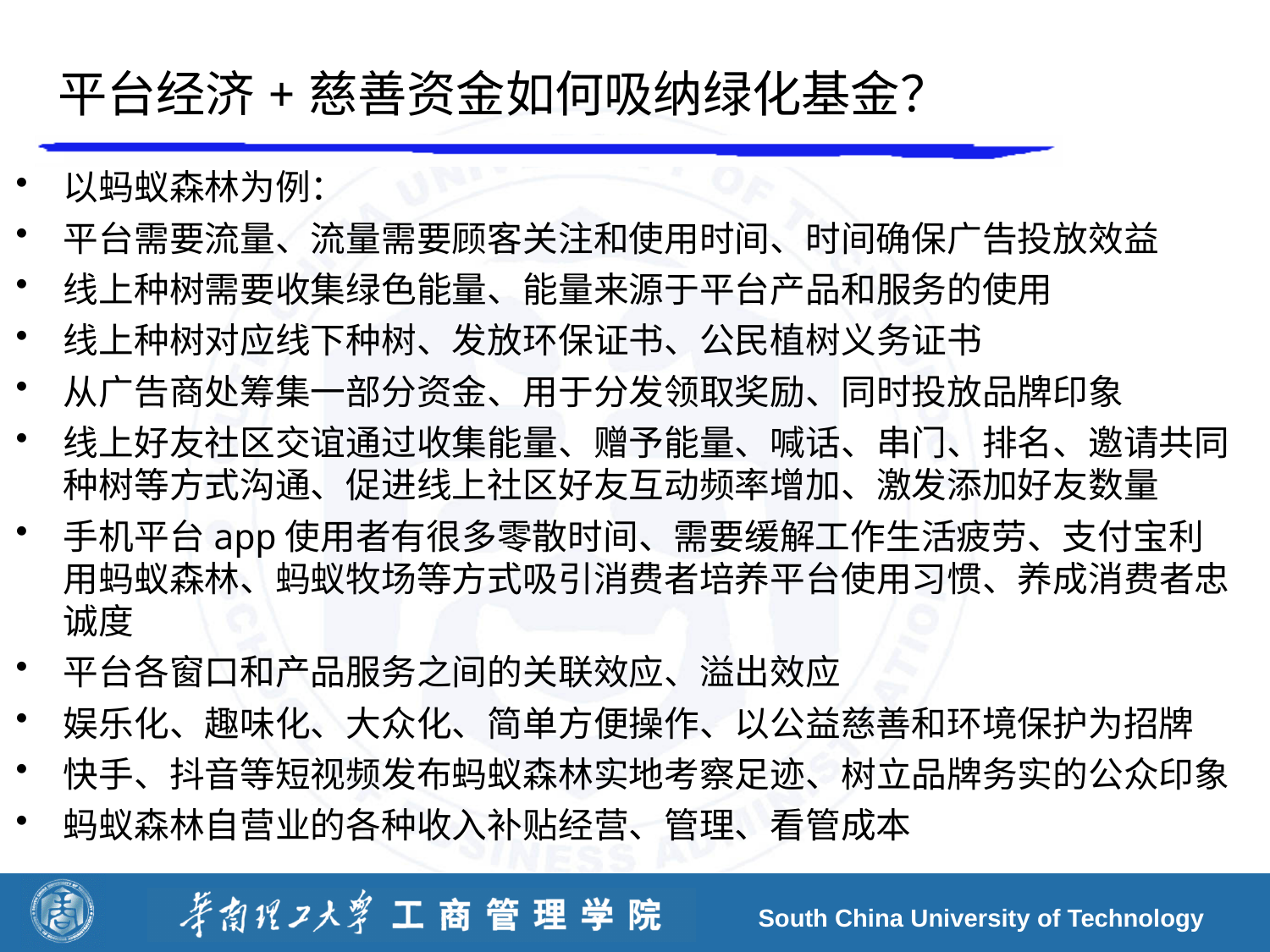

# 平台经济+慈善资金如何吸纳绿化基金？
以蚂蚁森林为例：
平台需要流量、流量需要顾客关注和使用时间、时间确保广告投放效益
线上种树需要收集绿色能量、能量来源于平台产品和服务的使用
线上种树对应线下种树、发放环保证书、公民植树义务证书
从广告商处筹集一部分资金、用于分发领取奖励、同时投放品牌印象
线上好友社区交谊通过收集能量、赠予能量、喊话、串门、排名、邀请共同种树等方式沟通、促进线上社区好友互动频率增加、激发添加好友数量
手机平台app使用者有很多零散时间、需要缓解工作生活疲劳、支付宝利用蚂蚁森林、蚂蚁牧场等方式吸引消费者培养平台使用习惯、养成消费者忠诚度
平台各窗口和产品服务之间的关联效应、溢出效应
娱乐化、趣味化、大众化、简单方便操作、以公益慈善和环境保护为招牌
快手、抖音等短视频发布蚂蚁森林实地考察足迹、树立品牌务实的公众印象
蚂蚁森林自营业的各种收入补贴经营、管理、看管成本

South China University of Technology